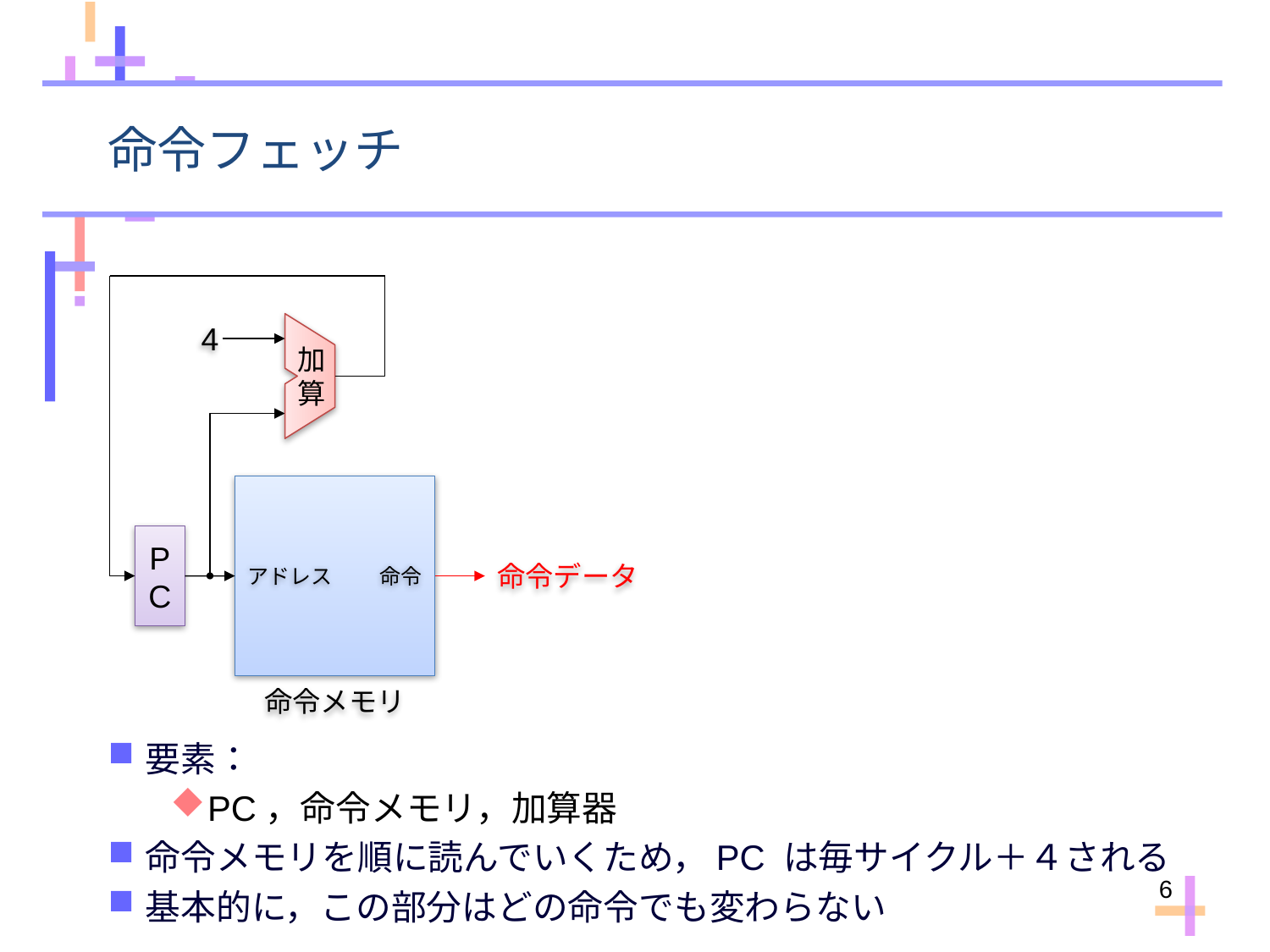

# 命令フェッチ

4
加算

PC
アドレス
命令
命令データ
命令メモリ
要素：
PC，命令メモリ，加算器
命令メモリを順に読んでいくため，PC は毎サイクル＋４される
基本的に，この部分はどの命令でも変わらない
6